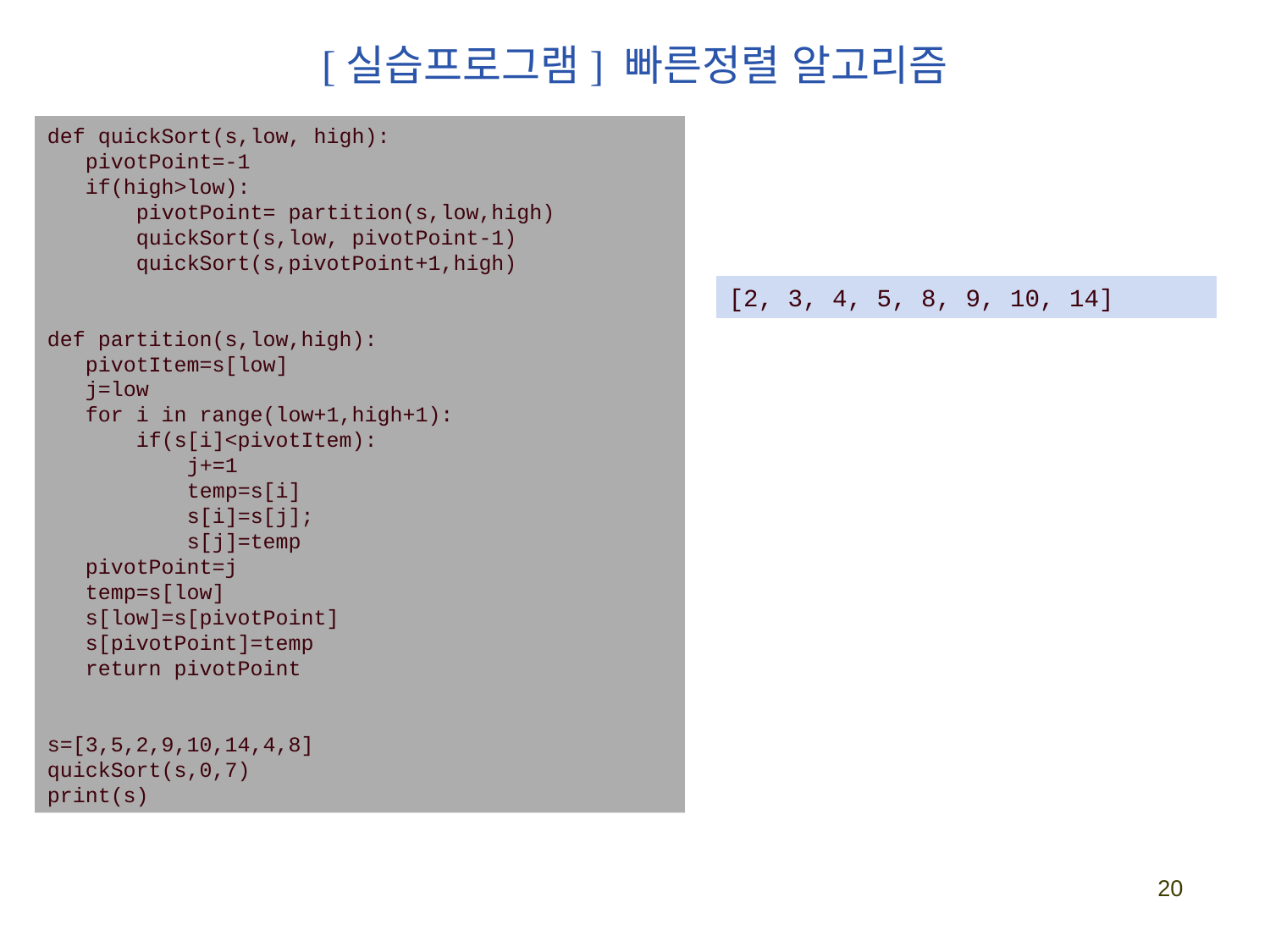

[실습프로그램] 빠른정렬 알고리즘
def quickSort(s,low, high):
   pivotPoint=-1
   if(high>low):
       pivotPoint= partition(s,low,high)
       quickSort(s,low, pivotPoint-1)
       quickSort(s,pivotPoint+1,high)

def partition(s,low,high):
   pivotItem=s[low]
   j=low
   for i in range(low+1,high+1):
       if(s[i]<pivotItem):
           j+=1
           temp=s[i]
           s[i]=s[j];
           s[j]=temp
   pivotPoint=j
   temp=s[low]
   s[low]=s[pivotPoint]
   s[pivotPoint]=temp
   return pivotPoint

s=[3,5,2,9,10,14,4,8]
quickSort(s,0,7)
print(s)
[2, 3, 4, 5, 8, 9, 10, 14]
20